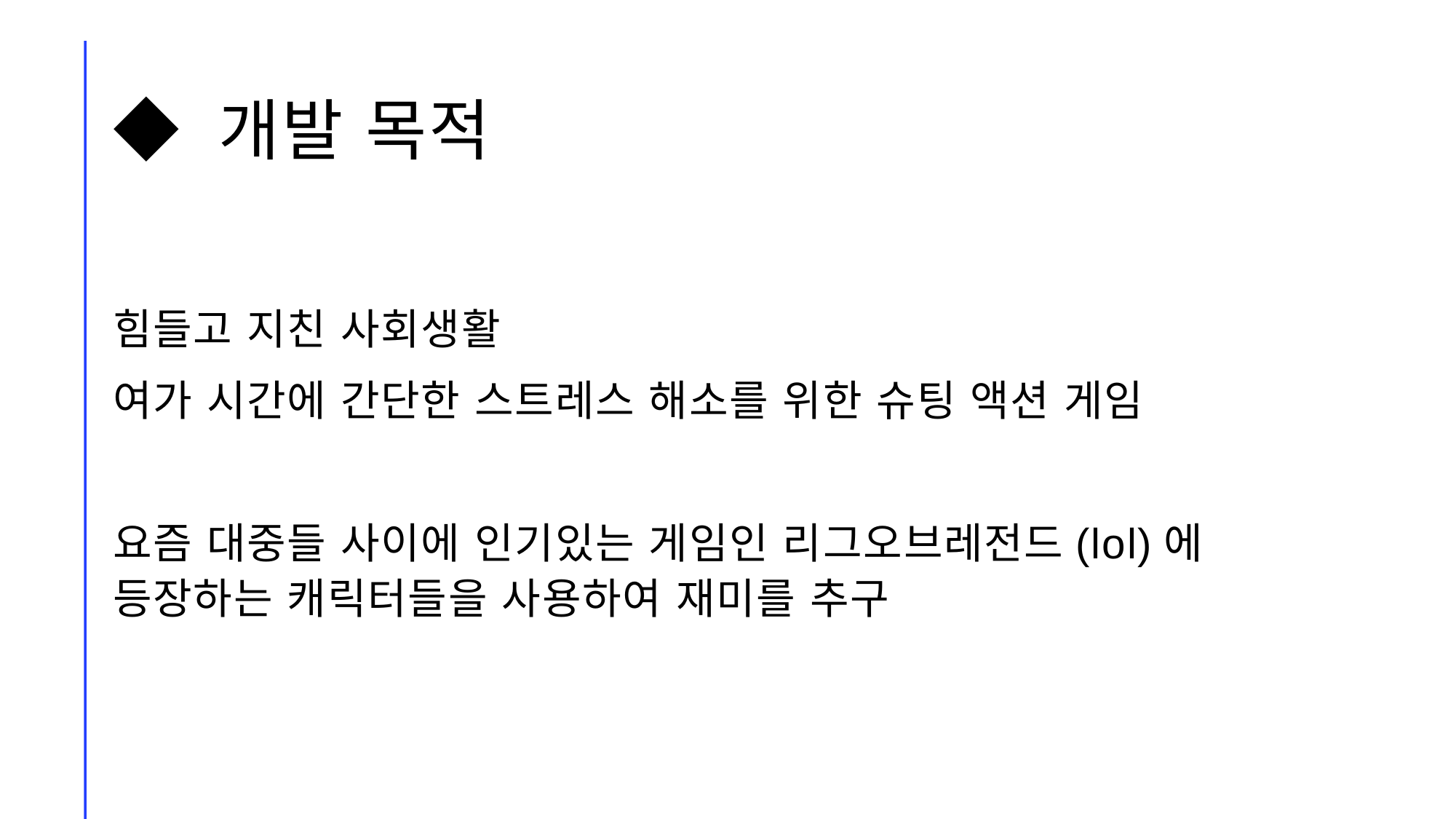

# ◆ 개발 목적

힘들고 지친 사회생활
여가 시간에 간단한 스트레스 해소를 위한 슈팅 액션 게임

요즘 대중들 사이에 인기있는 게임인 리그오브레전드(lol)에 등장하는 캐릭터들을 사용하여 재미를 추구